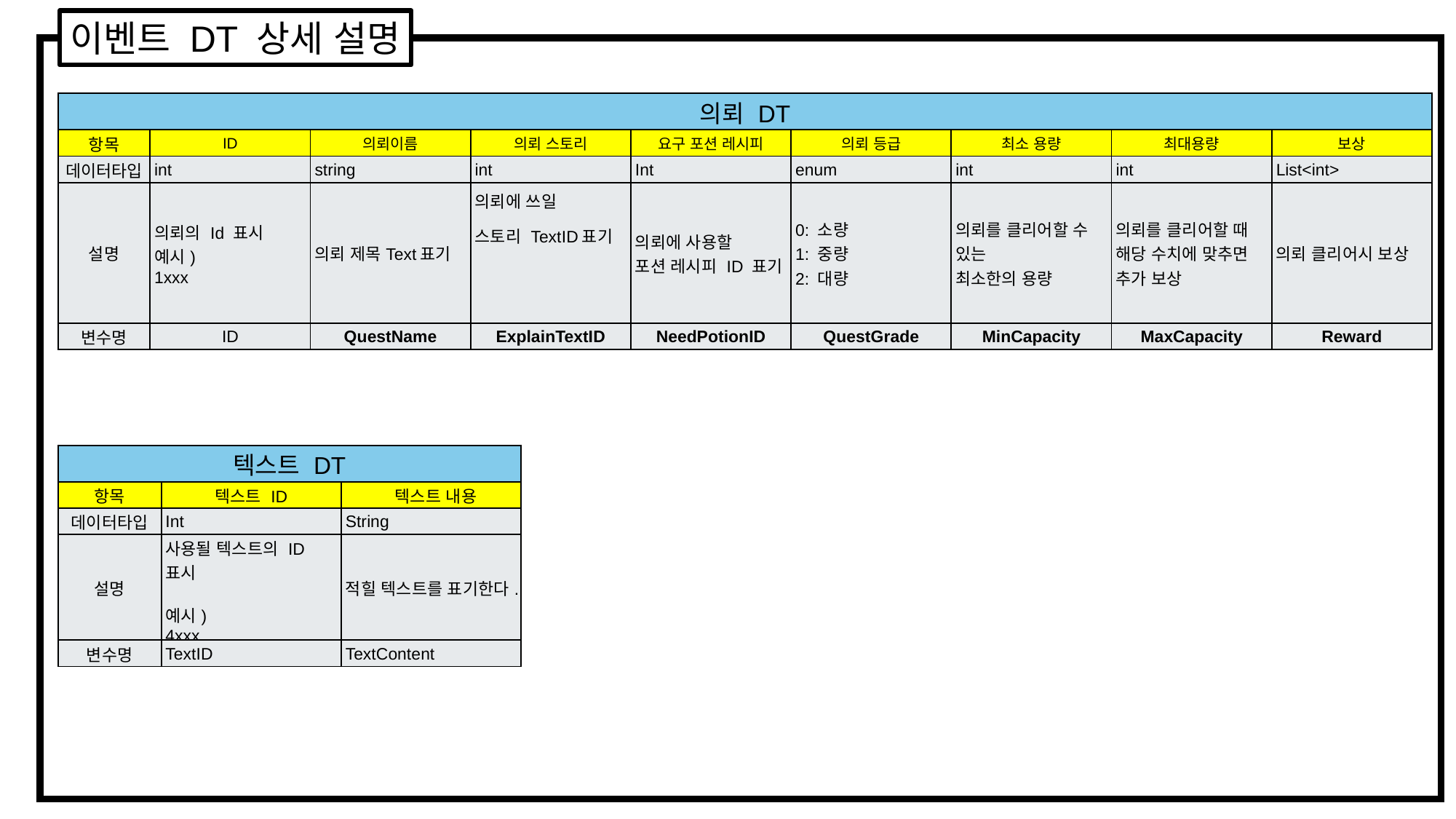

이벤트 DT 상세 설명

| 의뢰 DT |  |  |  |  |  |  |  |  |
| --- | --- | --- | --- | --- | --- | --- | --- | --- |
| 항목 | ID | 의뢰이름 | 의뢰 스토리 | 요구 포션 레시피 | 의뢰 등급 | 최소 용량 | 최대용량 | 보상 |
| 데이터타입 | int | string | int | Int | enum | int | int | List<int> |
| 설명 | 의뢰의 Id 표시 예시) 1xxx | 의뢰 제목Text표기 | 의뢰에 쓰일 | 의뢰에 사용할 포션 레시피 ID 표기 | 0: 소량 1: 중량 2: 대량 | 의뢰를 클리어할 수 있는 최소한의 용량 | 의뢰를 클리어할 때 해당 수치에 맞추면 추가 보상 | 의뢰 클리어시 보상 |
|  |  |  | 스토리 TextID표기 |  |  |  |  |  |
|  |  |  |  |  |  |  |  |  |
|  |  |  |  |  |  |  |  |  |
| 변수명 | ID | QuestName | ExplainTextID | NeedPotionID | QuestGrade | MinCapacity | MaxCapacity | Reward |
| 텍스트 DT |  |  |
| --- | --- | --- |
| 항목 | 텍스트 ID | 텍스트 내용 |
| 데이터타입 | Int | String |
| 설명 | 사용될 텍스트의 ID 표시 예시) 4xxx | 적힐 텍스트를 표기한다. |
| 변수명 | TextID | TextContent |